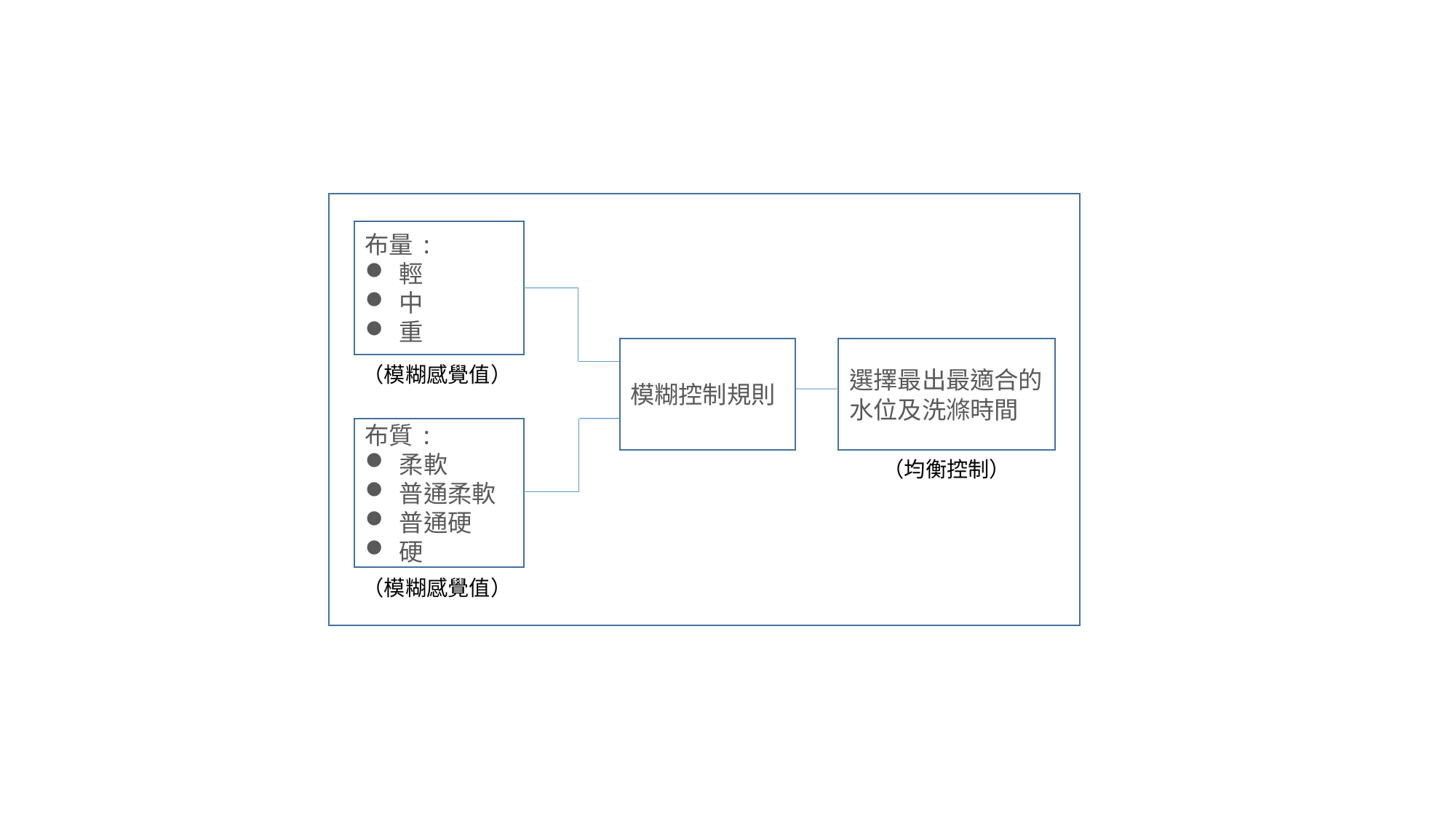

布量:
輕
中
重
模糊控制規則
選擇最出最適合的水位及洗滌時間
（模糊感覺值）
布質:
柔軟
普通柔軟
普通硬
硬
（均衡控制）
（模糊感覺值）